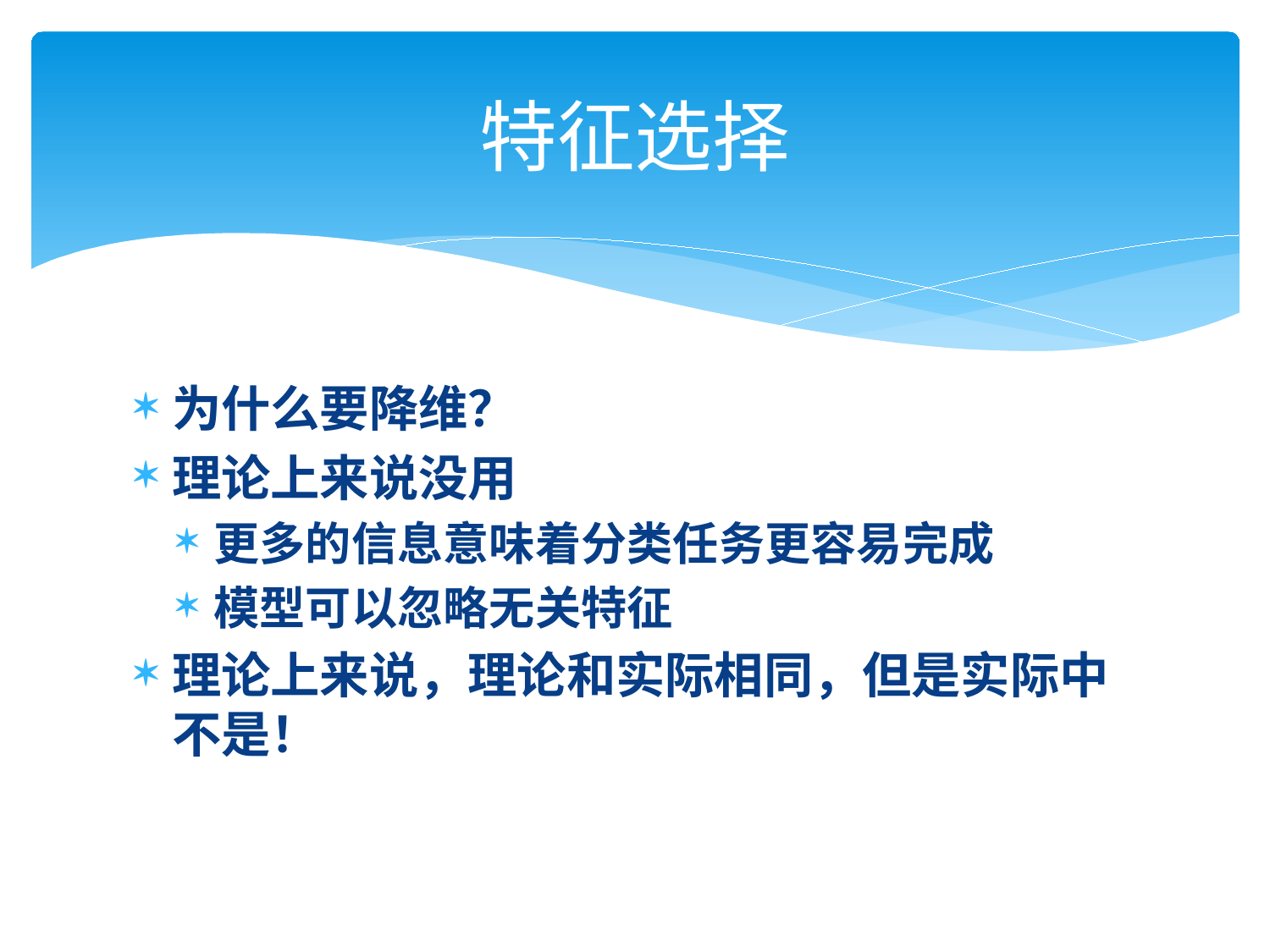

# 特征选择
为什么要降维？
理论上来说没用
更多的信息意味着分类任务更容易完成
模型可以忽略无关特征
理论上来说，理论和实际相同，但是实际中不是！